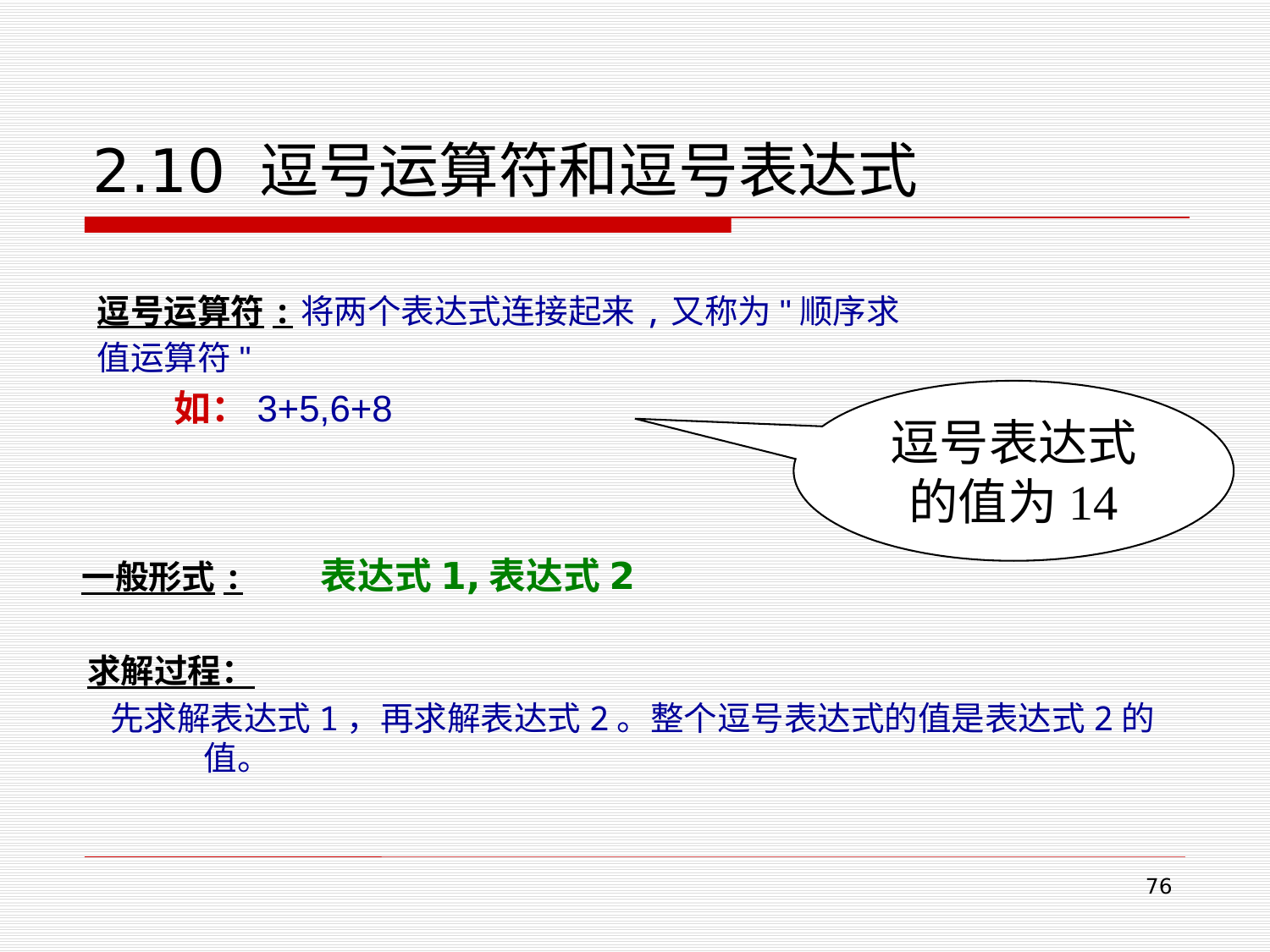

# 2.10 逗号运算符和逗号表达式
逗号运算符:将两个表达式连接起来,又称为"顺序求
值运算符"
        如：3+5,6+8

逗号表达式 的值为14
   一般形式:   表达式1,表达式2
求解过程：
  先求解表达式1，再求解表达式2。整个逗号表达式的值是表达式2的值。
76